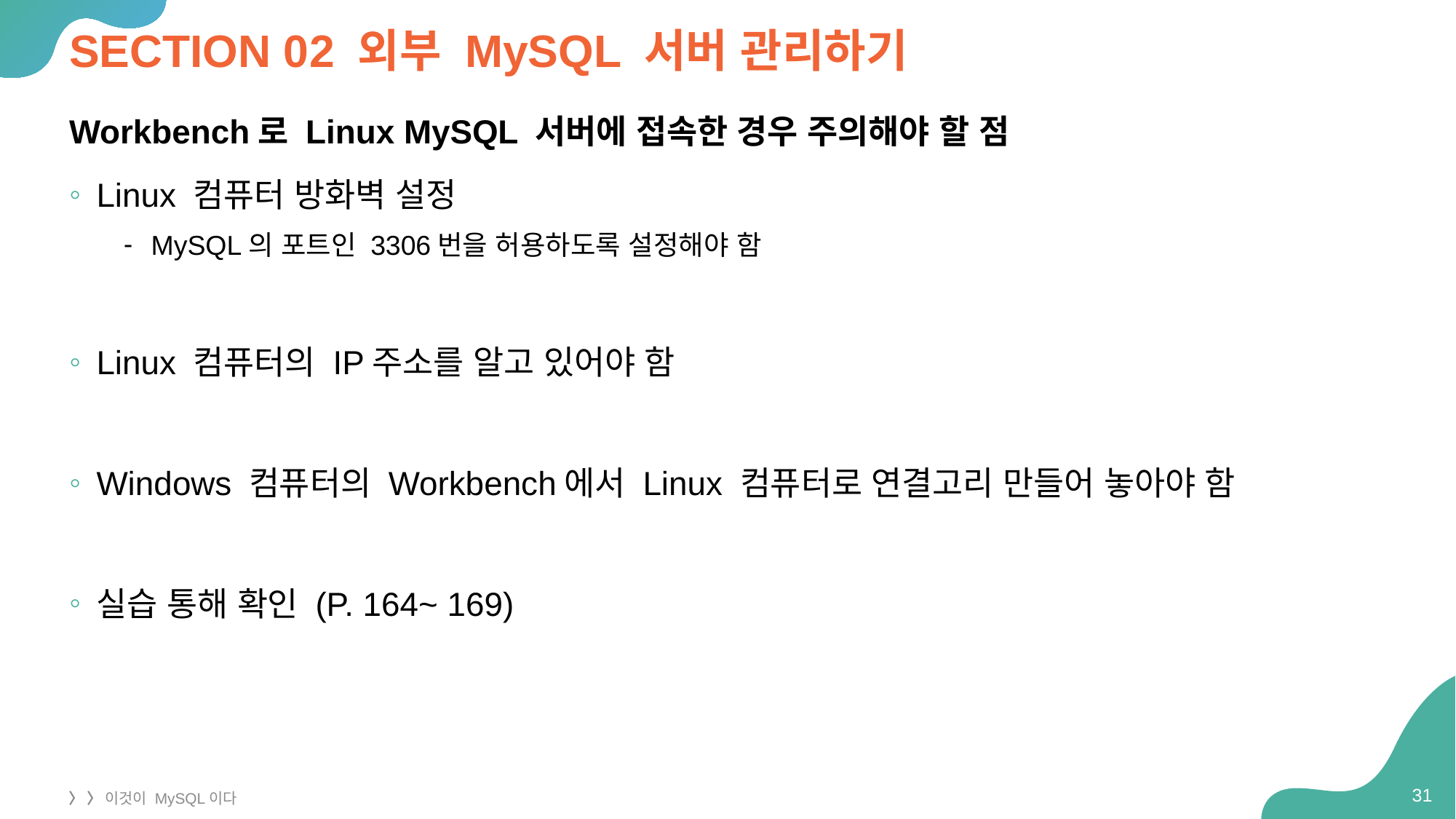

# SECTION 02 외부 MySQL 서버 관리하기
Workbench로 Linux MySQL 서버에 접속한 경우 주의해야 할 점
Linux 컴퓨터 방화벽 설정
MySQL의 포트인 3306번을 허용하도록 설정해야 함

Linux 컴퓨터의 IP주소를 알고 있어야 함

Windows 컴퓨터의 Workbench에서 Linux 컴퓨터로 연결고리 만들어 놓아야 함

실습 통해 확인 (P. 164~ 169)
31
〉 〉 이것이 MySQL이다